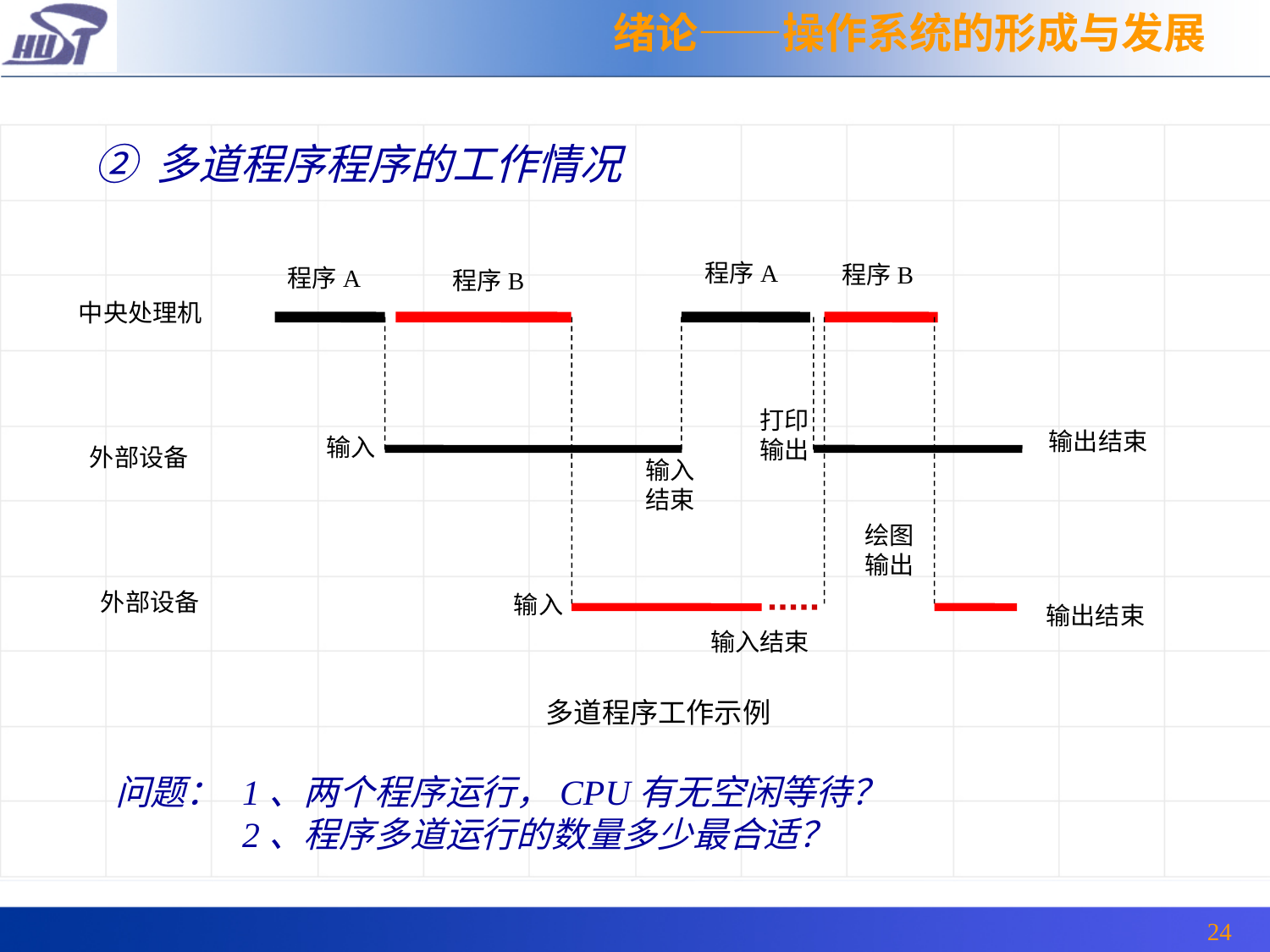

绪论——操作系统的形成与发展
② 多道程序程序的工作情况
程序A
程序B
程序A
程序B
中央处理机

打印
输出
输出结束
输入
外部设备
输入
结束

绘图
输出
外部设备
输入
输出结束

输入结束
多道程序工作示例
问题：	1、两个程序运行，CPU有无空闲等待？
	2、程序多道运行的数量多少最合适？
24